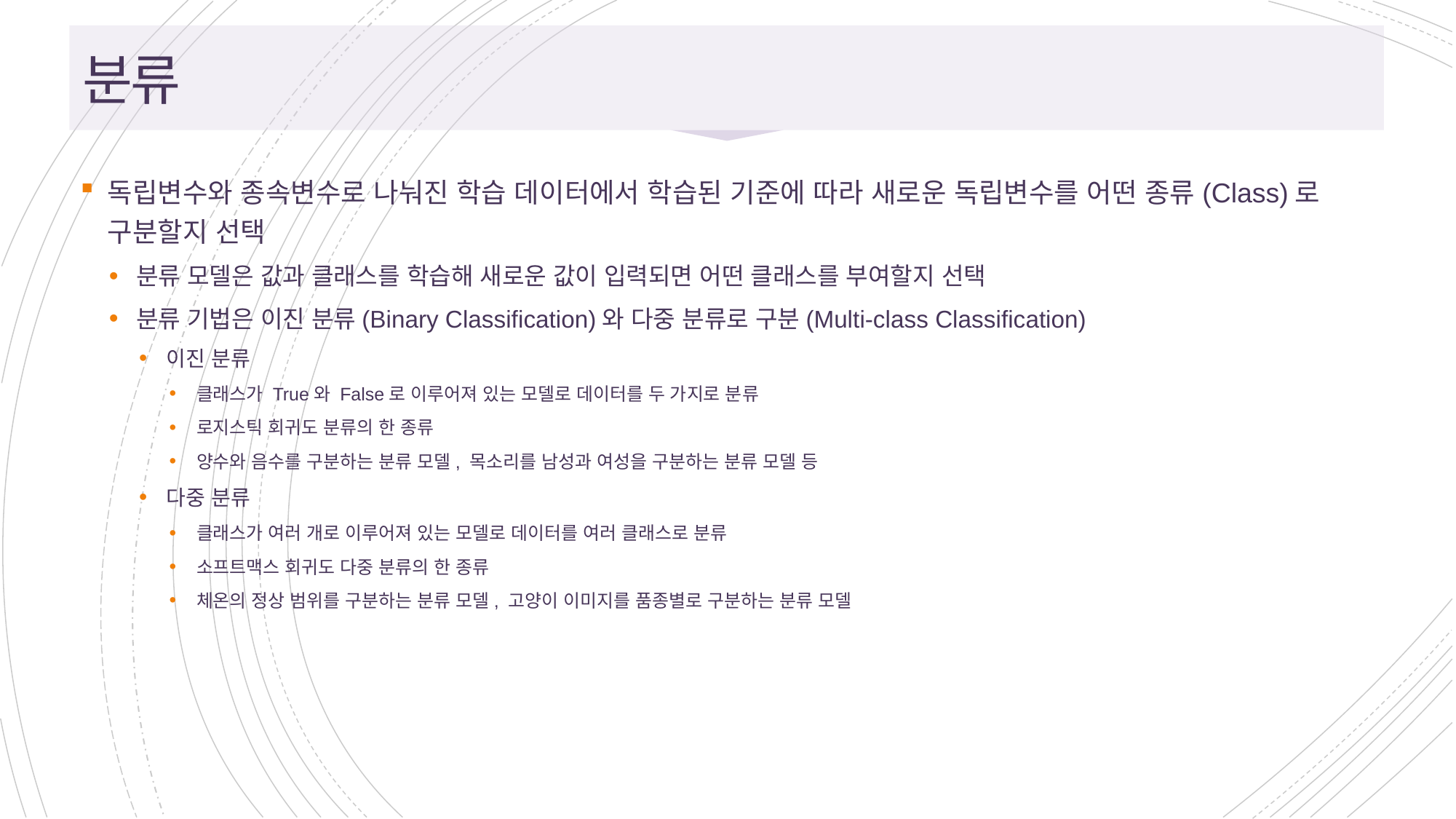

# 분류
독립변수와 종속변수로 나눠진 학습 데이터에서 학습된 기준에 따라 새로운 독립변수를 어떤 종류(Class)로 구분할지 선택
분류 모델은 값과 클래스를 학습해 새로운 값이 입력되면 어떤 클래스를 부여할지 선택
분류 기법은 이진 분류(Binary Classification)와 다중 분류로 구분(Multi-class Classification)
이진 분류
클래스가 True와 False로 이루어져 있는 모델로 데이터를 두 가지로 분류
로지스틱 회귀도 분류의 한 종류
양수와 음수를 구분하는 분류 모델, 목소리를 남성과 여성을 구분하는 분류 모델 등
다중 분류
클래스가 여러 개로 이루어져 있는 모델로 데이터를 여러 클래스로 분류
소프트맥스 회귀도 다중 분류의 한 종류
체온의 정상 범위를 구분하는 분류 모델, 고양이 이미지를 품종별로 구분하는 분류 모델